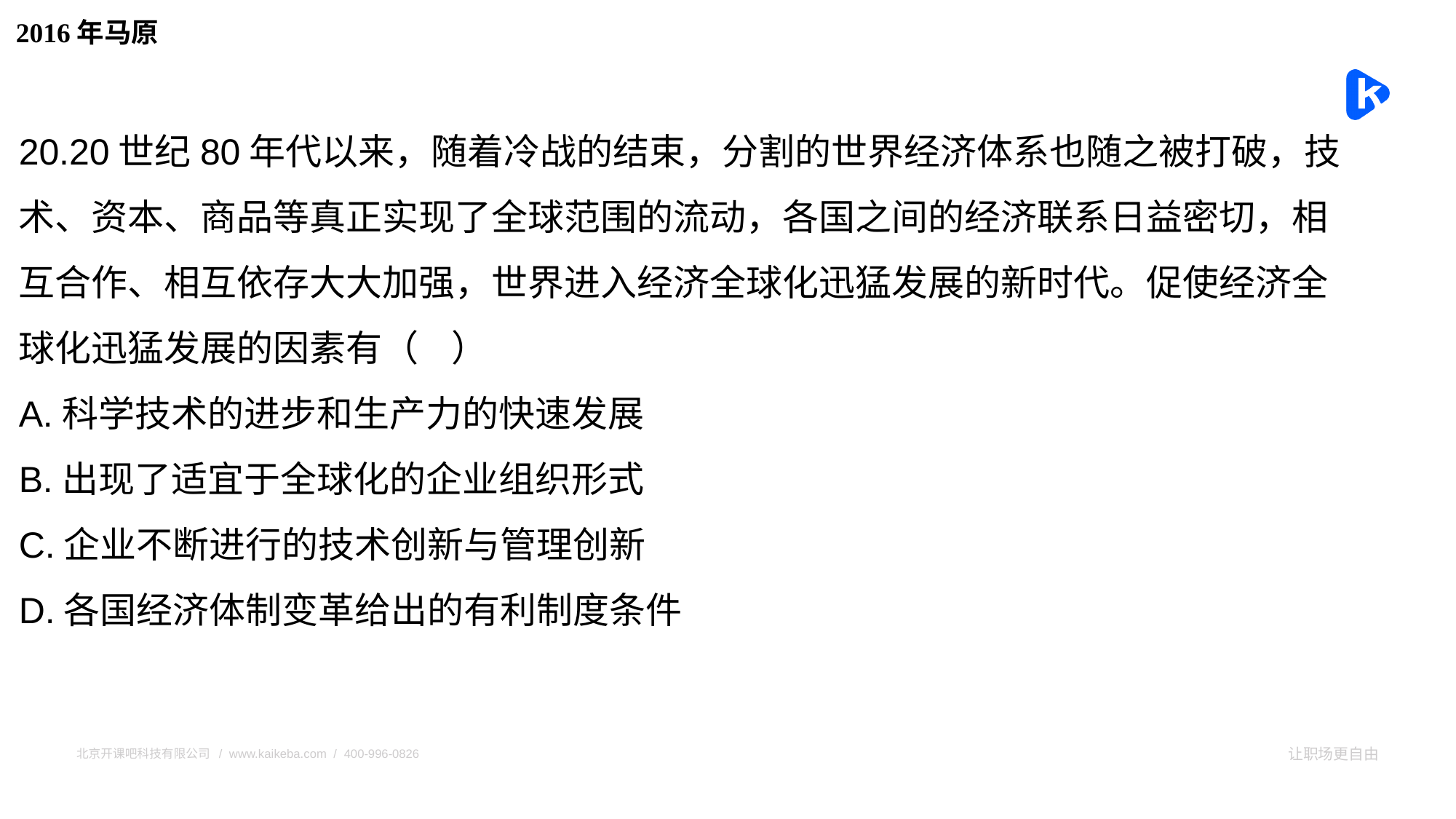

2016年马原
20.20世纪80年代以来，随着冷战的结束，分割的世界经济体系也随之被打破，技术、资本、商品等真正实现了全球范围的流动，各国之间的经济联系日益密切，相互合作、相互依存大大加强，世界进入经济全球化迅猛发展的新时代。促使经济全球化迅猛发展的因素有（    ）
A.科学技术的进步和生产力的快速发展
B.出现了适宜于全球化的企业组织形式
C.企业不断进行的技术创新与管理创新
D.各国经济体制变革给出的有利制度条件